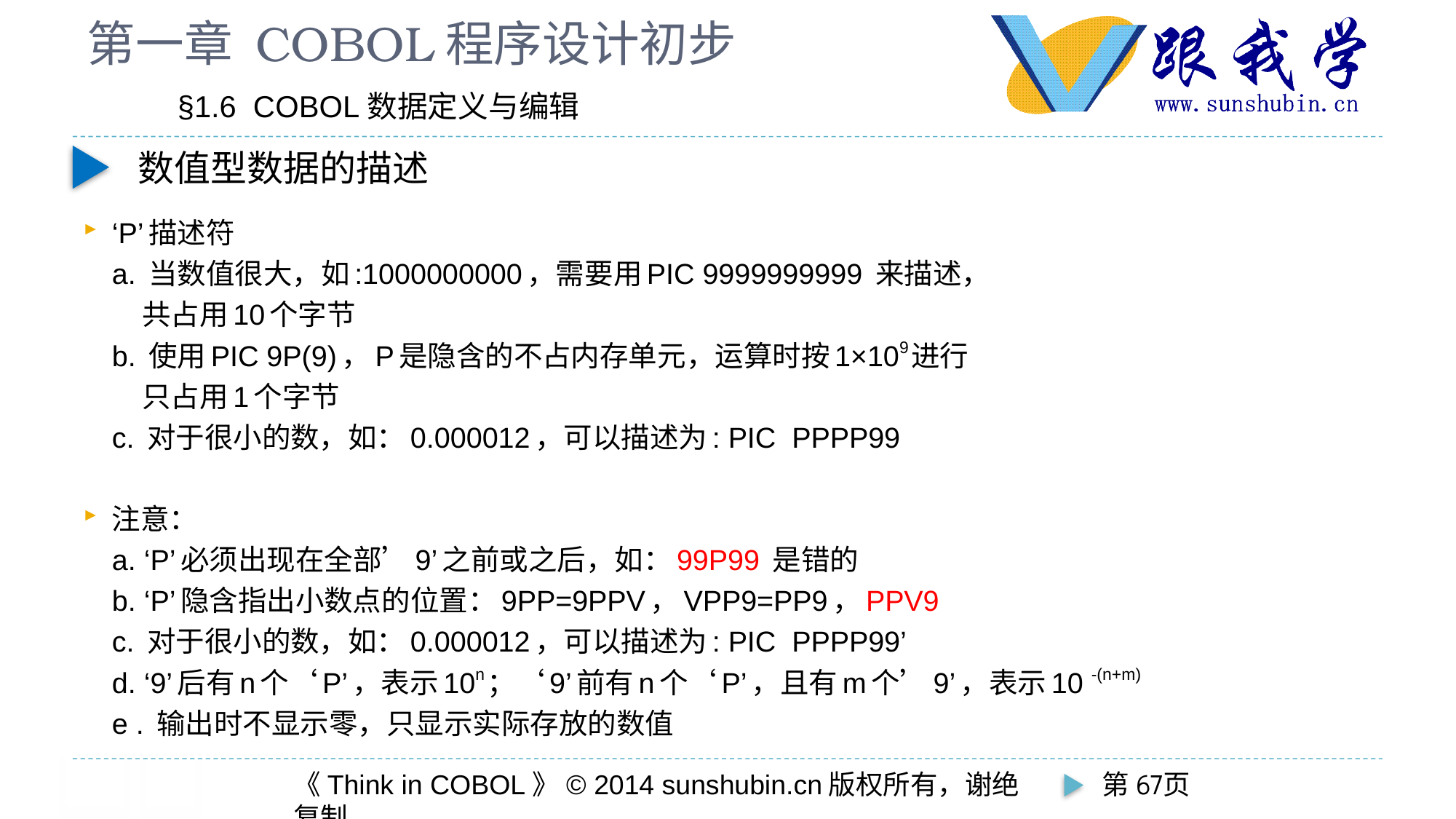

# 第一章 COBOL程序设计初步
 §1.6  COBOL数据定义与编辑
数值型数据的描述
‘P’描述符
	a. 当数值很大，如:1000000000，需要用PIC 9999999999 来描述，
	    共占用10个字节
	b. 使用PIC 9P(9)，P是隐含的不占内存单元，运算时按1×109进行
	    只占用1个字节
	c. 对于很小的数，如：0.000012，可以描述为: PIC  PPPP99

注意：
	a. ‘P’必须出现在全部’9’之前或之后，如：99P99 是错的
	b. ‘P’隐含指出小数点的位置：9PP=9PPV，VPP9=PP9，PPV9
	c. 对于很小的数，如：0.000012，可以描述为: PIC  PPPP99’
	d. ‘9’后有n个‘P’，表示10n；‘9’前有n个‘P’，且有m个’9’，表示10 -(n+m)
	e . 输出时不显示零，只显示实际存放的数值